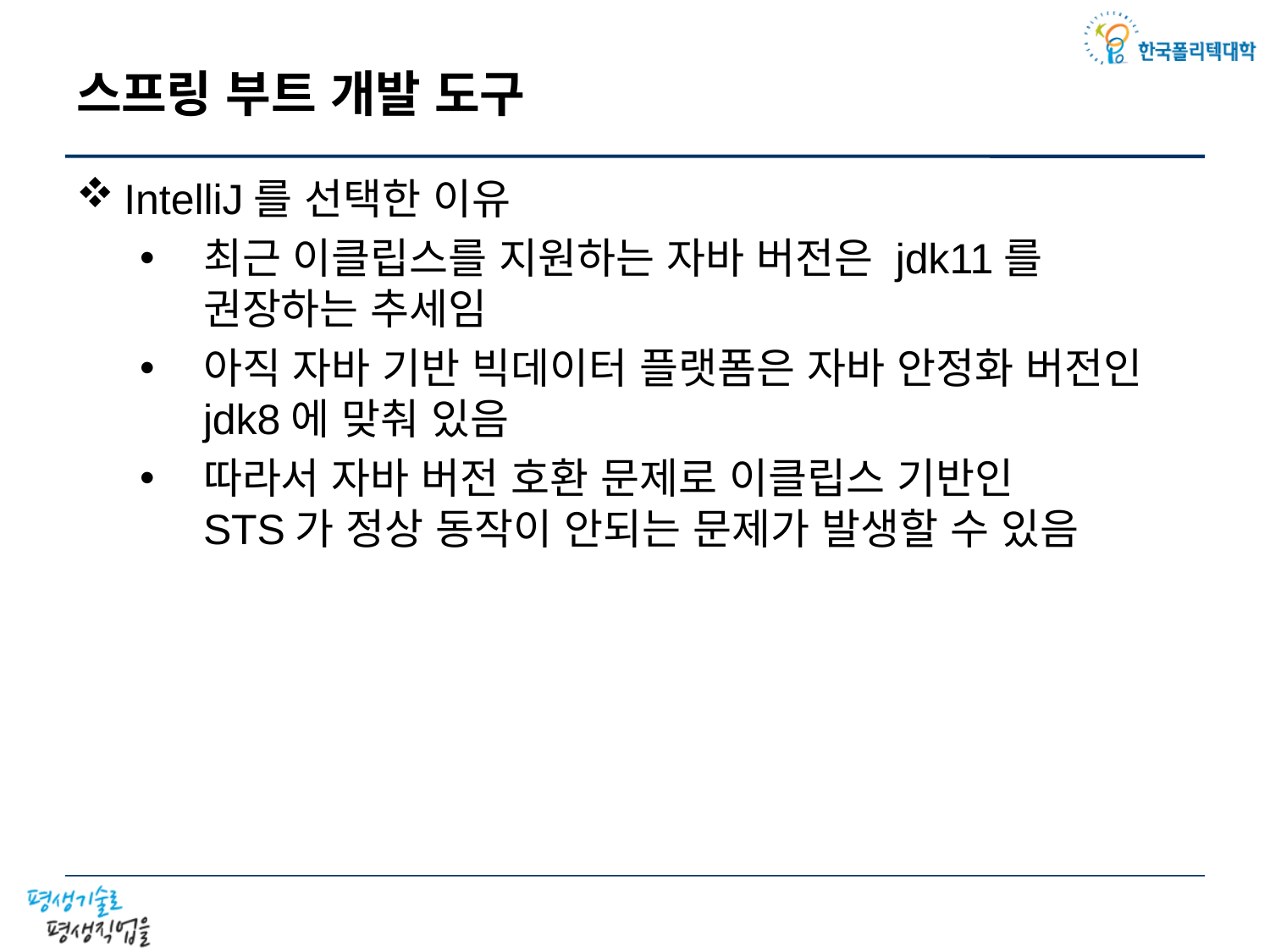

# 스프링 부트 개발 도구
IntelliJ를 선택한 이유
최근 이클립스를 지원하는 자바 버전은 jdk11를
권장하는 추세임
아직 자바 기반 빅데이터 플랫폼은 자바 안정화 버전인 jdk8에 맞춰 있음
따라서 자바 버전 호환 문제로 이클립스 기반인
STS가 정상 동작이 안되는 문제가 발생할 수 있음